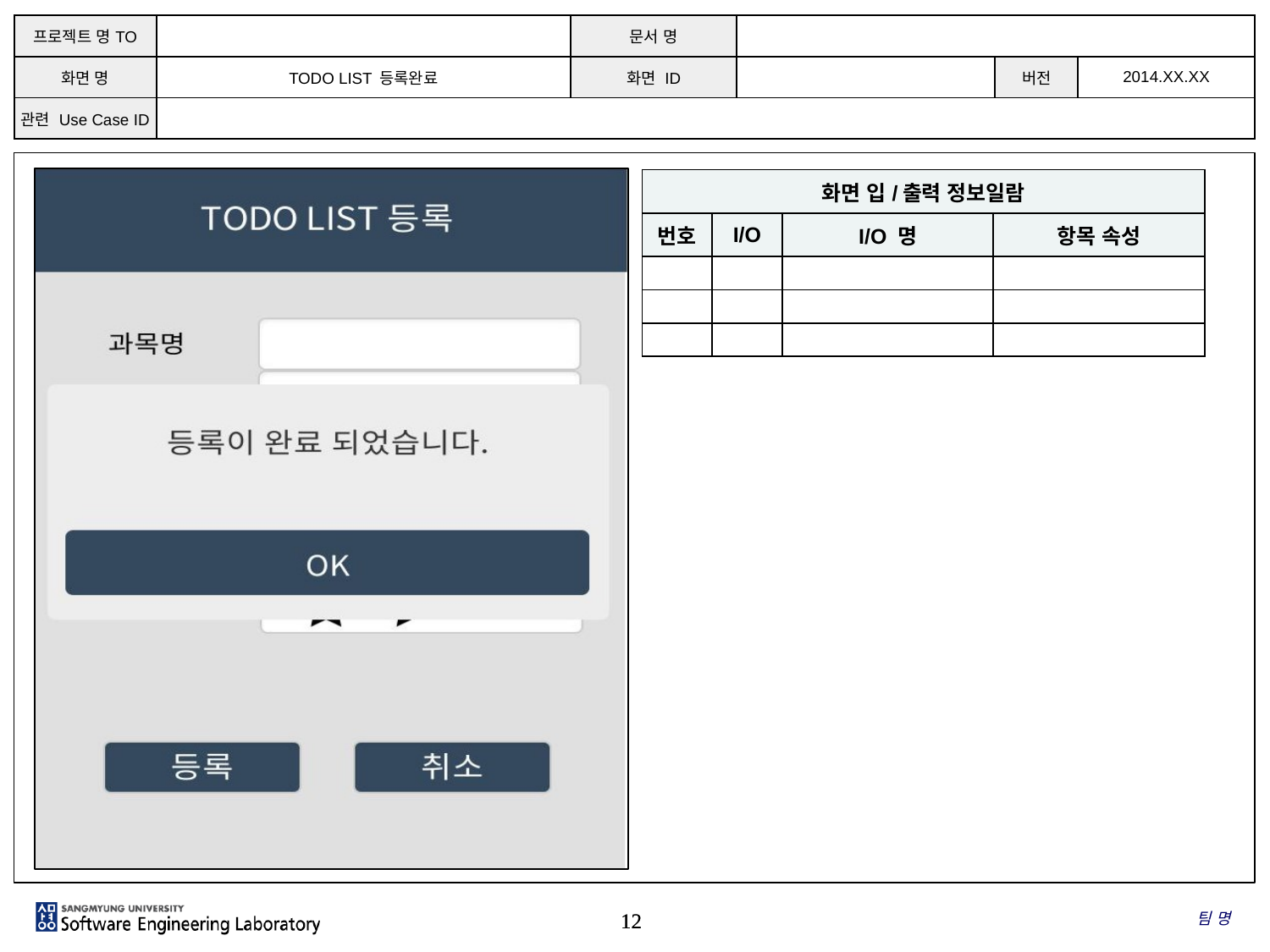

| 프로젝트 명TO |  | 문서 명 |  |  |  |
| --- | --- | --- | --- | --- | --- |
| 화면 명 | TODO LIST 등록완료 | 화면 ID |  | 버전 | 2014.XX.XX |
| 관련 Use Case ID |  |  |  |  |  |

| 화면 입/출력 정보일람 |  |  |  |
| --- | --- | --- | --- |
| 번호 | I/O | I/O 명 | 항목 속성 |
|  |  |  |  |
|  |  |  |  |
|  |  |  |  |
팀 명